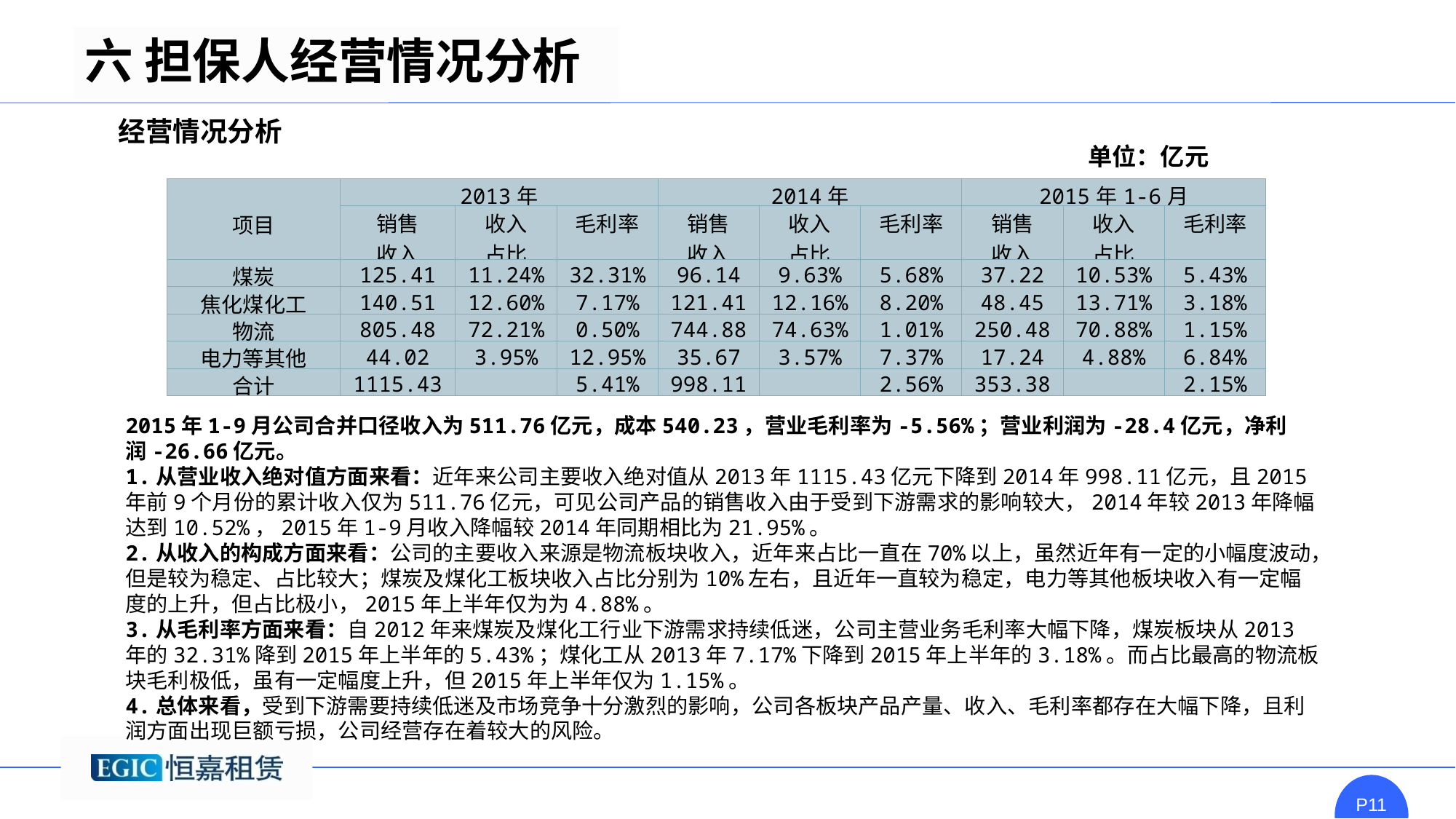

六 担保人经营情况分析
经营情况分析
单位：亿元
| 项目 | 2013年 |  |  | 2014年 |  |  | 2015年1-6月 |  |  |
| --- | --- | --- | --- | --- | --- | --- | --- | --- | --- |
|  | 销售 收入 | 收入 占比 | 毛利率 | 销售 收入 | 收入 占比 | 毛利率 | 销售 收入 | 收入 占比 | 毛利率 |
| 煤炭 | 125.41 | 11.24% | 32.31% | 96.14 | 9.63% | 5.68% | 37.22 | 10.53% | 5.43% |
| 焦化煤化工 | 140.51 | 12.60% | 7.17% | 121.41 | 12.16% | 8.20% | 48.45 | 13.71% | 3.18% |
| 物流 | 805.48 | 72.21% | 0.50% | 744.88 | 74.63% | 1.01% | 250.48 | 70.88% | 1.15% |
| 电力等其他 | 44.02 | 3.95% | 12.95% | 35.67 | 3.57% | 7.37% | 17.24 | 4.88% | 6.84% |
| 合计 | 1115.43 |  | 5.41% | 998.11 |  | 2.56% | 353.38 |  | 2.15% |
2015年1-9月公司合并口径收入为511.76亿元，成本540.23，营业毛利率为-5.56%；营业利润为-28.4亿元，净利润-26.66亿元。
1.从营业收入绝对值方面来看：近年来公司主要收入绝对值从2013年1115.43亿元下降到2014年998.11亿元，且2015年前9个月份的累计收入仅为511.76亿元，可见公司产品的销售收入由于受到下游需求的影响较大，2014年较2013年降幅达到10.52%，2015年1-9月收入降幅较2014年同期相比为21.95%。
2.从收入的构成方面来看：公司的主要收入来源是物流板块收入，近年来占比一直在70%以上，虽然近年有一定的小幅度波动，但是较为稳定、占比较大；煤炭及煤化工板块收入占比分别为10%左右，且近年一直较为稳定，电力等其他板块收入有一定幅度的上升，但占比极小，2015年上半年仅为为4.88%。
3.从毛利率方面来看：自2012年来煤炭及煤化工行业下游需求持续低迷，公司主营业务毛利率大幅下降，煤炭板块从2013年的32.31%降到2015年上半年的5.43%；煤化工从2013年7.17%下降到2015年上半年的3.18%。而占比最高的物流板块毛利极低，虽有一定幅度上升，但2015年上半年仅为1.15%。
4.总体来看，受到下游需要持续低迷及市场竞争十分激烈的影响，公司各板块产品产量、收入、毛利率都存在大幅下降，且利润方面出现巨额亏损，公司经营存在着较大的风险。